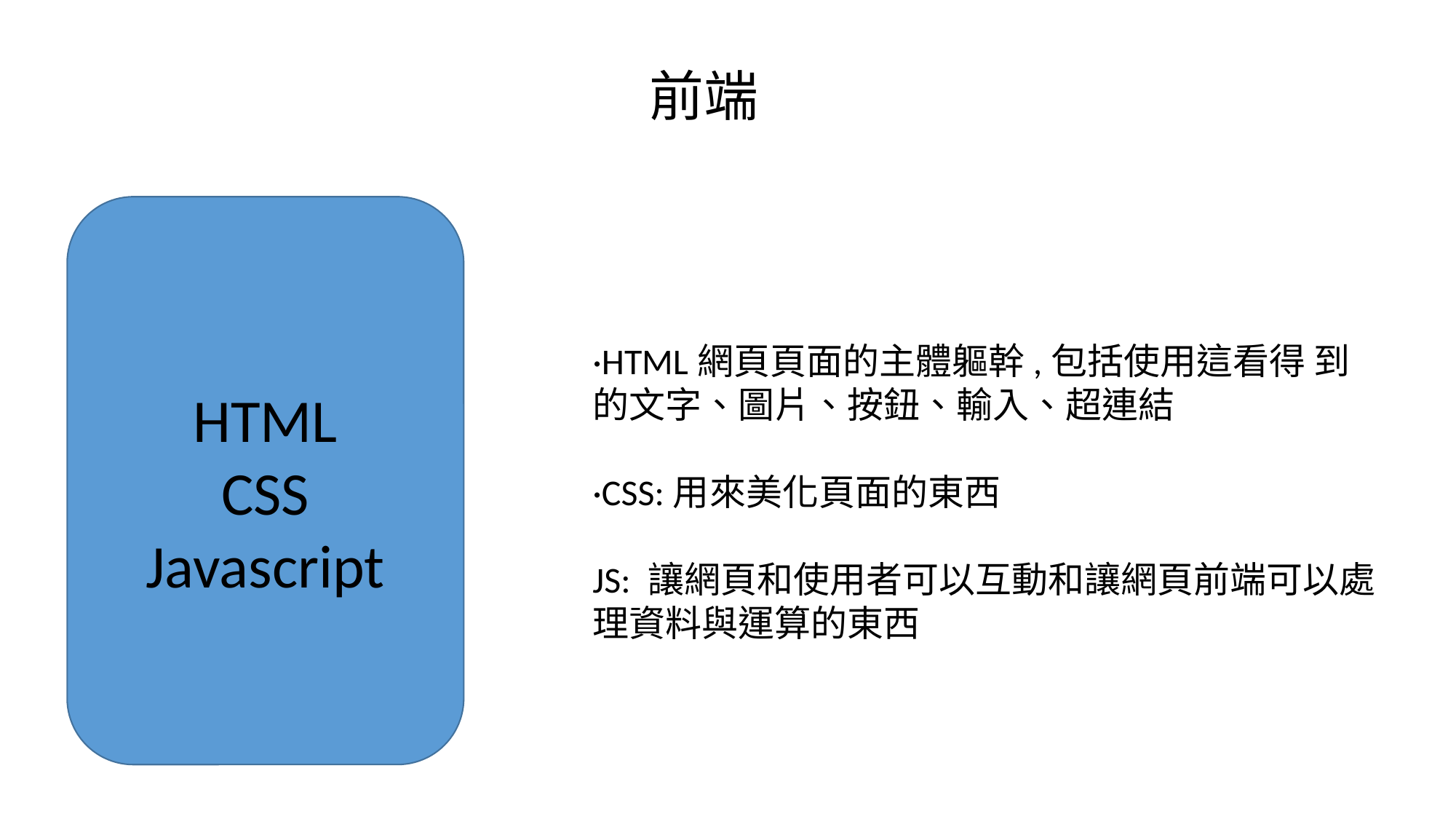

前端

·HTML網頁頁面的主體軀幹,包括使用這看得 到的文字、圖片、按鈕、輸入、超連結

·CSS:用來美化頁面的東西

JS: 讓網頁和使用者可以互動和讓網頁前端可以處理資料與運算的東西
HTML
CSS
Javascript